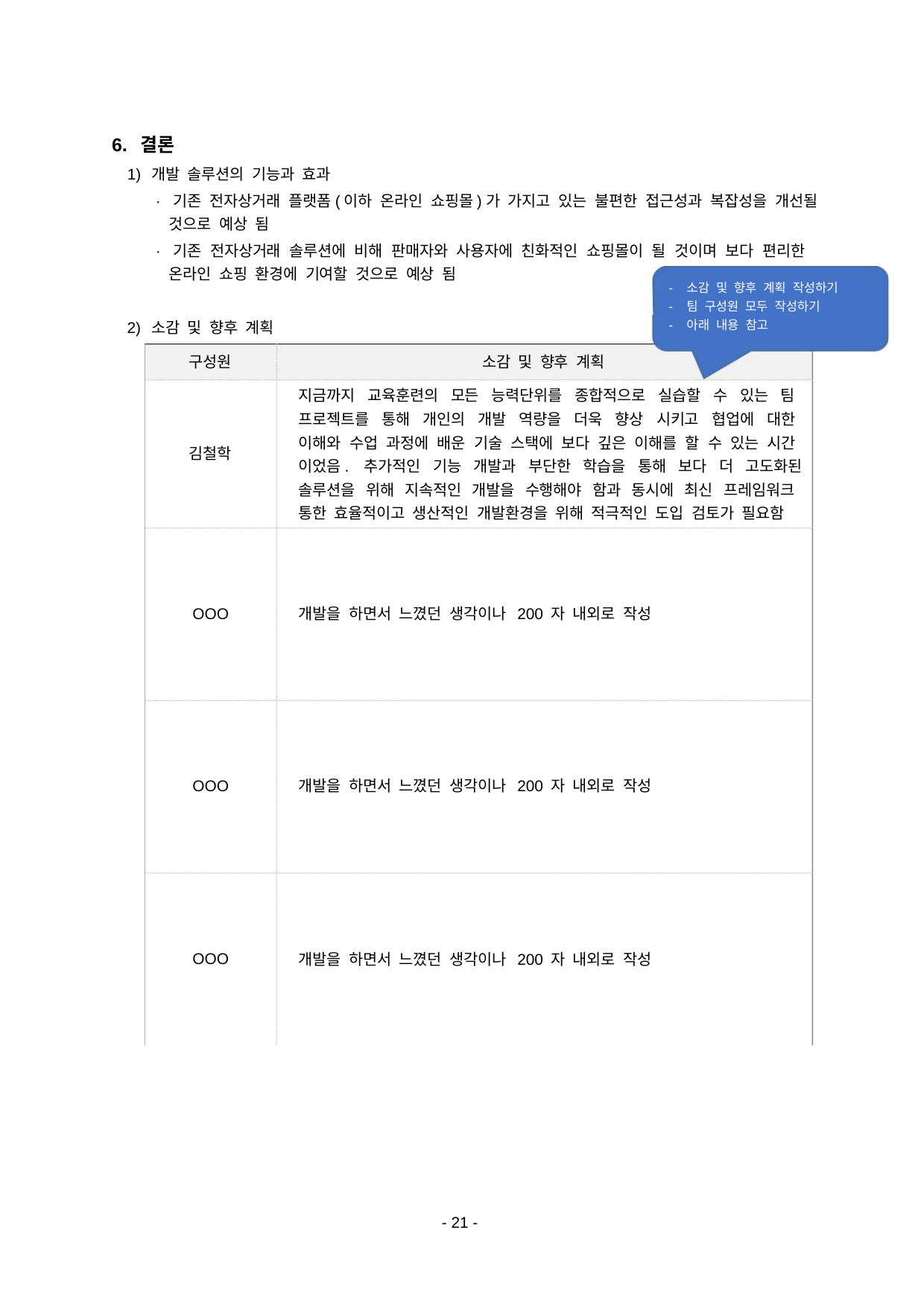

6. 결론
1) 개발 솔루션의 기능과 효과
· 기존 전자상거래 플랫폼(이하 온라인 쇼핑몰)가 가지고 있는 불편한 접근성과 복잡성을 개선될
것으로 예상 됨
· 기존 전자상거래 솔루션에 비해 판매자와 사용자에 친화적인 쇼핑몰이 될 것이며 보다 편리한
온라인 쇼핑 환경에 기여할 것으로 예상 됨

-
-
-
소감 및 향후 계획 작성하기
팀 구성원 모두 작성하기
아래 내용 참고
2) 소감 및 향후 계획
구성원
소감 및 향후 계획
지금까지 교육훈련의 모든 능력단위를 종합적으로 실습할 수 있는 팀
프로젝트를 통해 개인의 개발 역량을 더욱 향상 시키고 협업에 대한
이해와 수업 과정에 배운 기술 스택에 보다 깊은 이해를 할 수 있는 시간
이었음. 추가적인 기능 개발과 부단한 학습을 통해 보다 더 고도화된
솔루션을 위해 지속적인 개발을 수행해야 함과 동시에 최신 프레임워크
통한 효율적이고 생산적인 개발환경을 위해 적극적인 도입 검토가 필요함
김철학
OOO
개발을 하면서 느꼈던 생각이나 200 자 내외로 작성
개발을 하면서 느꼈던 생각이나 200 자 내외로 작성
개발을 하면서 느꼈던 생각이나 200 자 내외로 작성
OOO
OOO
- 21 -